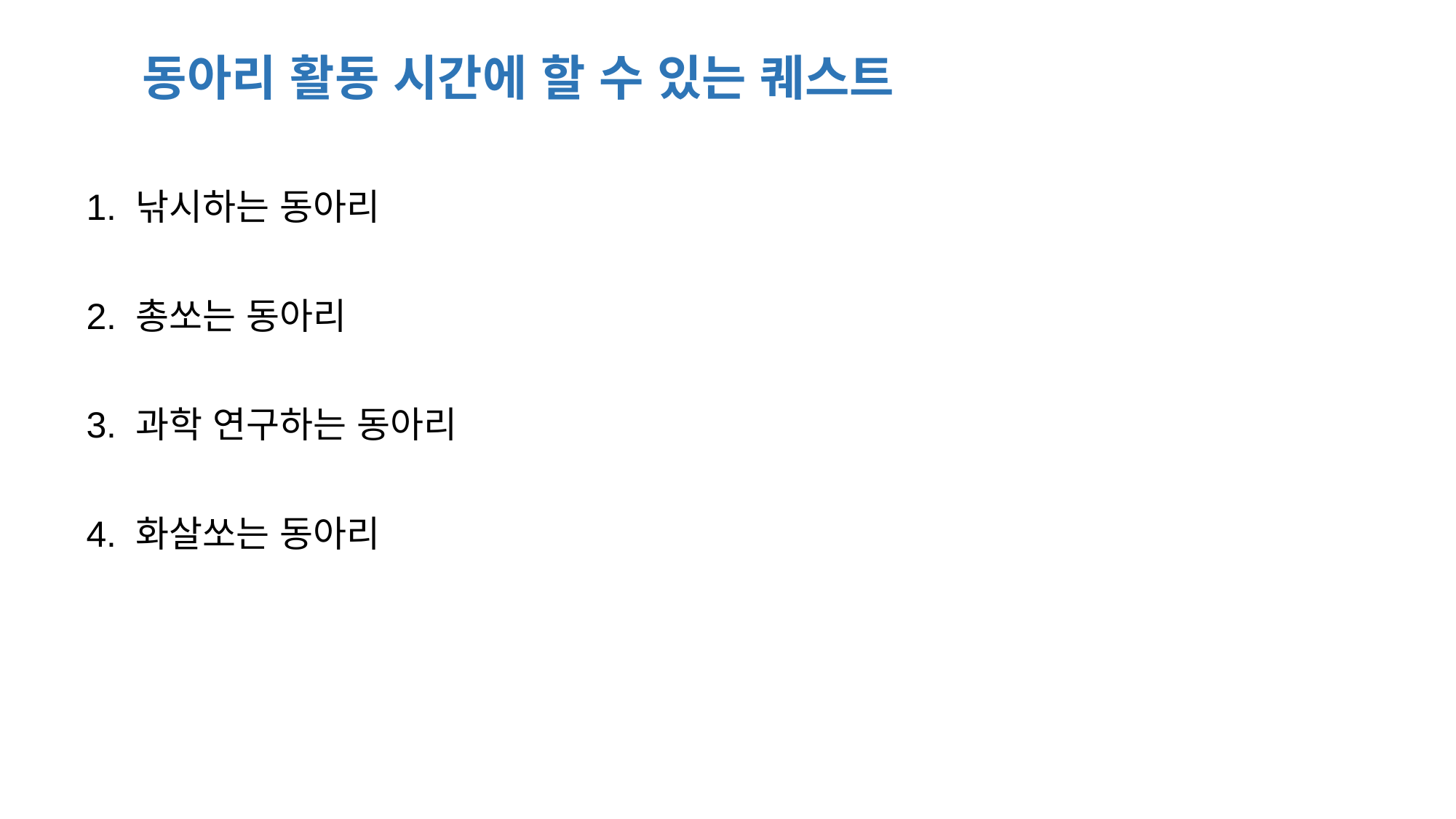

동아리 활동 시간에 할 수 있는 퀘스트

 1. 낚시하는 동아리

 2. 총쏘는 동아리

 3. 과학 연구하는 동아리

 4. 화살쏘는 동아리